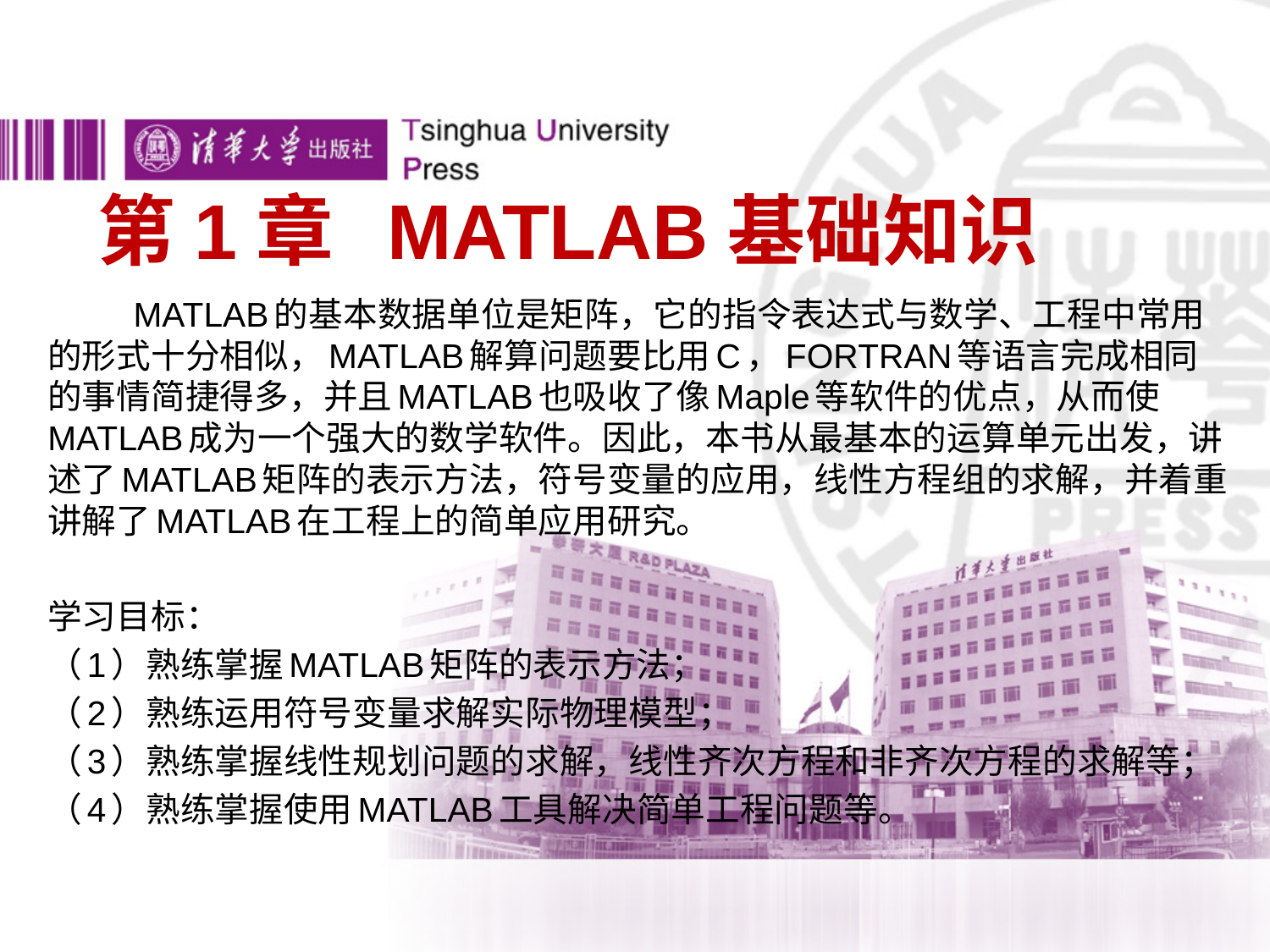

# 第1章  MATLAB基础知识
         MATLAB的基本数据单位是矩阵，它的指令表达式与数学、工程中常用的形式十分相似，MATLAB解算问题要比用C，FORTRAN等语言完成相同的事情简捷得多，并且MATLAB也吸收了像Maple等软件的优点，从而使MATLAB成为一个强大的数学软件。因此，本书从最基本的运算单元出发，讲述了MATLAB矩阵的表示方法，符号变量的应用，线性方程组的求解，并着重讲解了MATLAB在工程上的简单应用研究。

学习目标：
（1）熟练掌握MATLAB矩阵的表示方法；
（2）熟练运用符号变量求解实际物理模型；
（3）熟练掌握线性规划问题的求解，线性齐次方程和非齐次方程的求解等；
（4）熟练掌握使用MATLAB工具解决简单工程问题等。